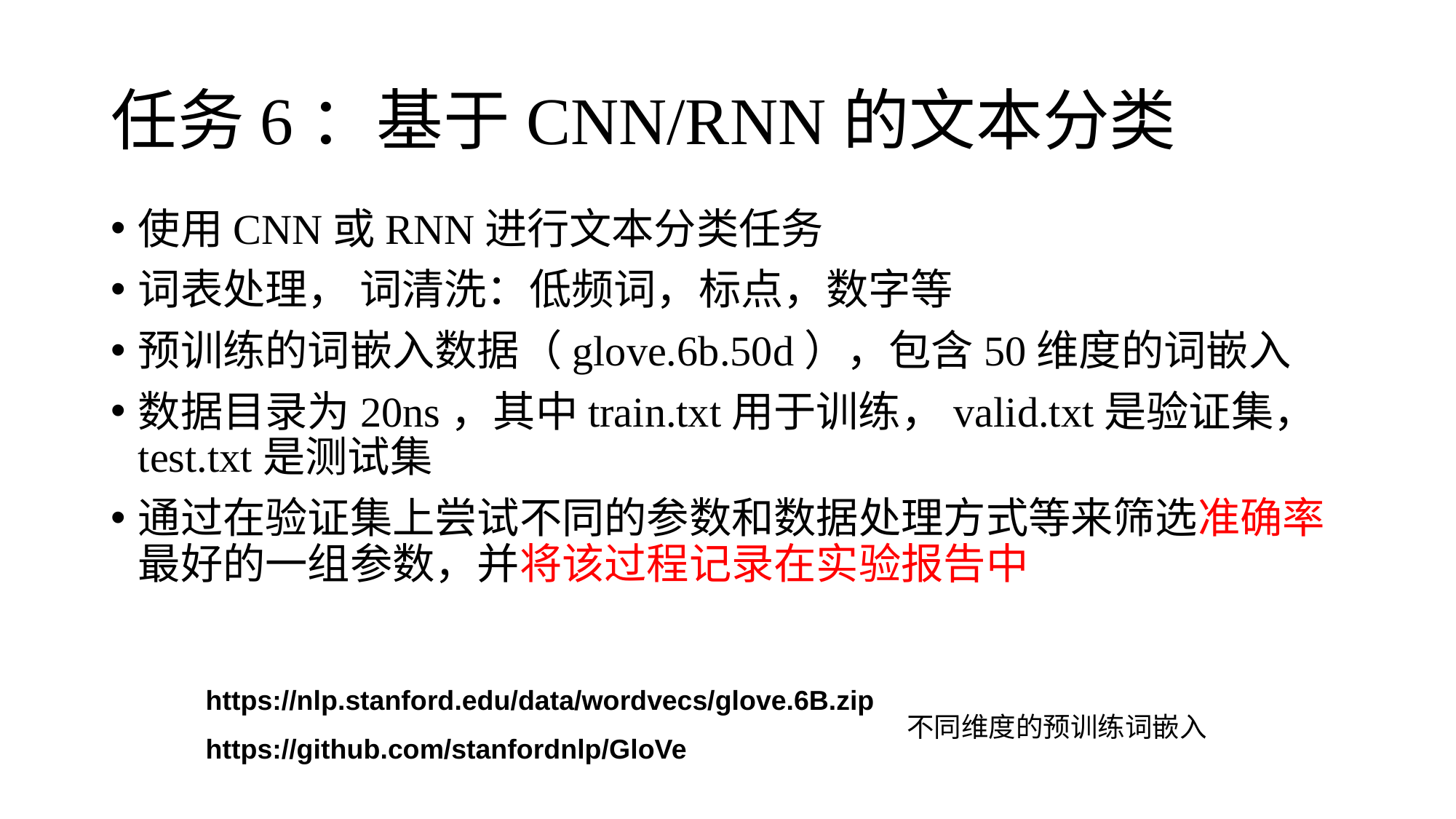

# 任务6：基于CNN/RNN的文本分类
使用CNN或RNN进行文本分类任务
词表处理， 词清洗：低频词，标点，数字等
预训练的词嵌入数据（glove.6b.50d），包含50维度的词嵌入
数据目录为20ns，其中train.txt用于训练，valid.txt是验证集， test.txt是测试集
通过在验证集上尝试不同的参数和数据处理方式等来筛选准确率最好的一组参数，并将该过程记录在实验报告中

https://nlp.stanford.edu/data/wordvecs/glove.6B.zip
不同维度的预训练词嵌入
https://github.com/stanfordnlp/GloVe